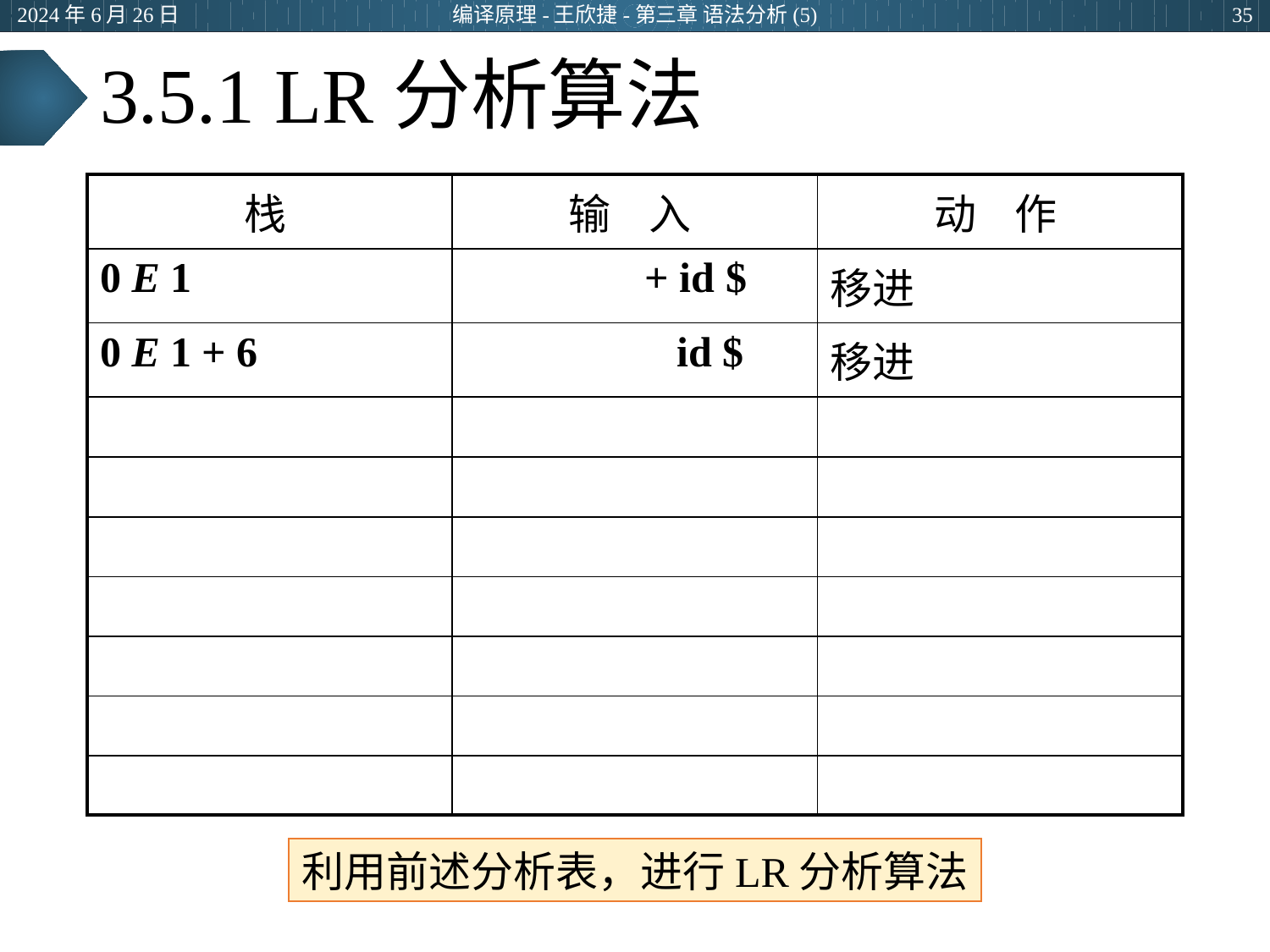

2024年6月26日
编译原理-王欣捷-第三章 语法分析(5)
35
# 3.5.1 LR分析算法
| 栈 | 输 入 | 动 作 |
| --- | --- | --- |
| 0 E 1 | + id $ | 移进 |
| 0 E 1 + 6 | id $ | 移进 |
|  |  |  |
|  |  |  |
|  |  |  |
|  |  |  |
|  |  |  |
|  |  |  |
|  |  |  |
利用前述分析表，进行LR分析算法